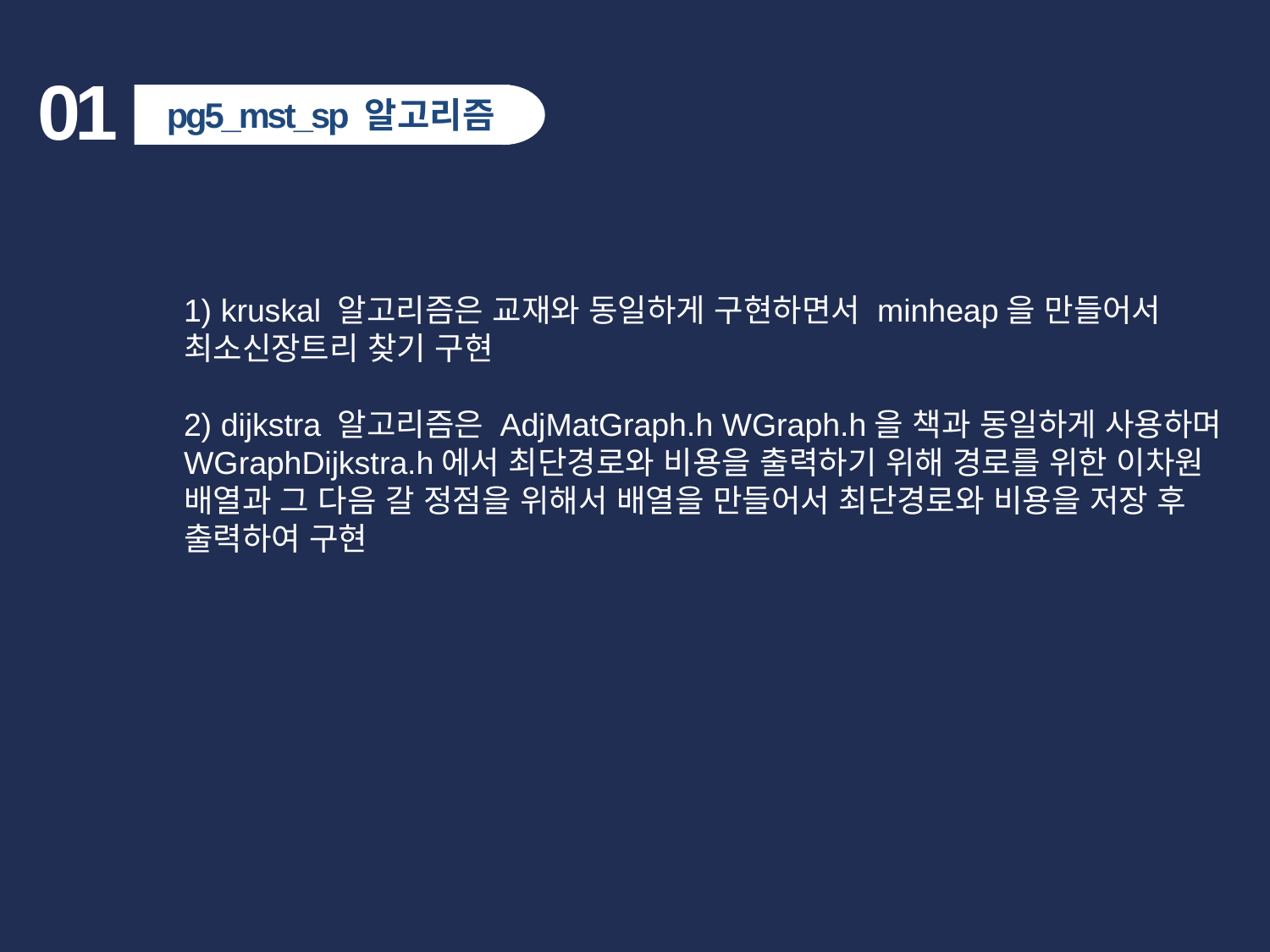

01

pg5_mst_sp 알고리즘
1) kruskal 알고리즘은 교재와 동일하게 구현하면서 minheap을 만들어서
최소신장트리 찾기 구현

2) dijkstra 알고리즘은 AdjMatGraph.h WGraph.h을 책과 동일하게 사용하며
WGraphDijkstra.h에서 최단경로와 비용을 출력하기 위해 경로를 위한 이차원
배열과 그 다음 갈 정점을 위해서 배열을 만들어서 최단경로와 비용을 저장 후
출력하여 구현